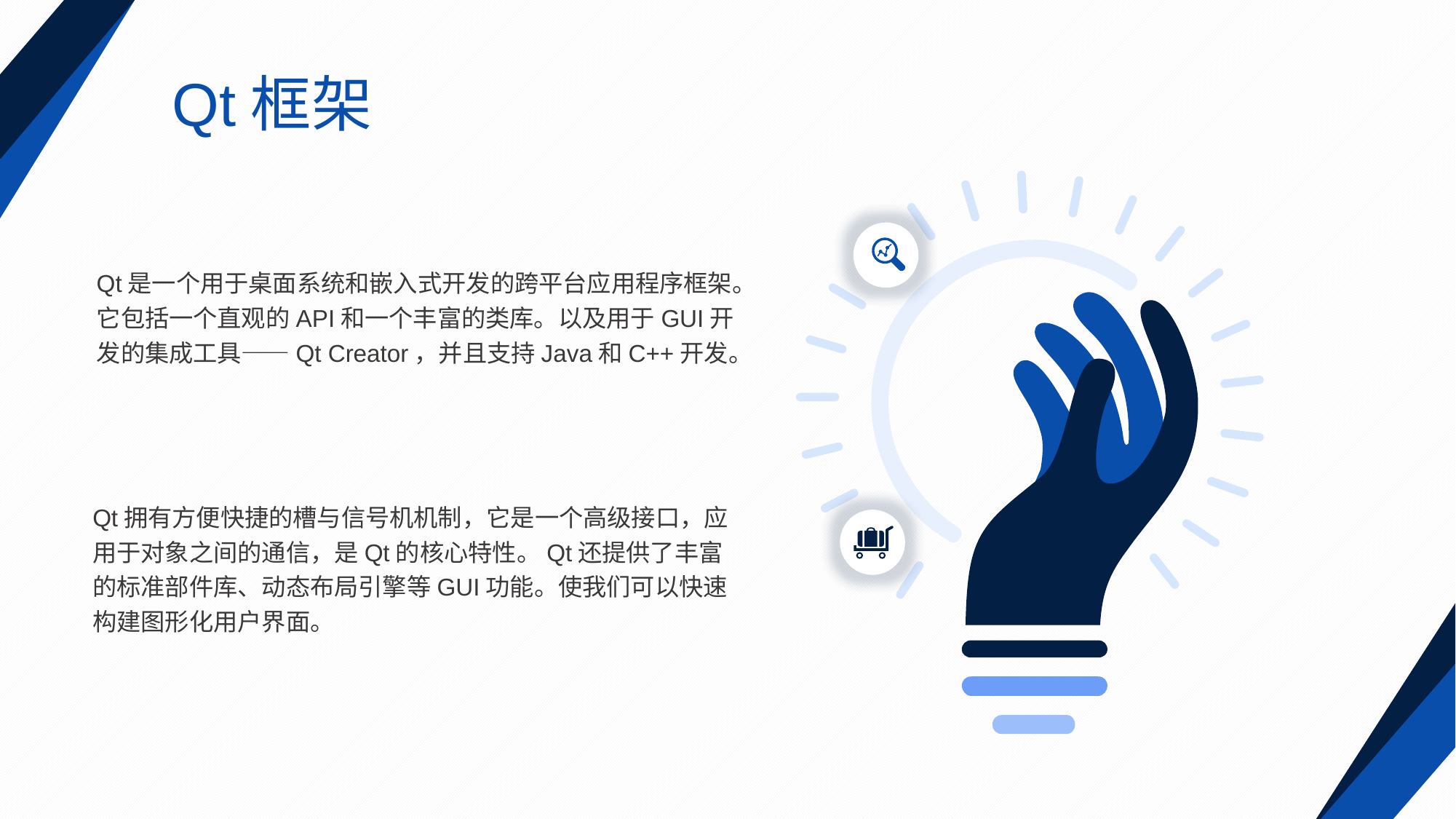

Qt框架

Qt是一个用于桌面系统和嵌入式开发的跨平台应用程序框架。它包括一个直观的API和一个丰富的类库。以及用于GUI开发的集成工具——Qt Creator，并且支持Java和C++开发。
Qt拥有方便快捷的槽与信号机机制，它是一个高级接口，应用于对象之间的通信，是Qt的核心特性。Qt还提供了丰富的标准部件库、动态布局引擎等GUI功能。使我们可以快速构建图形化用户界面。